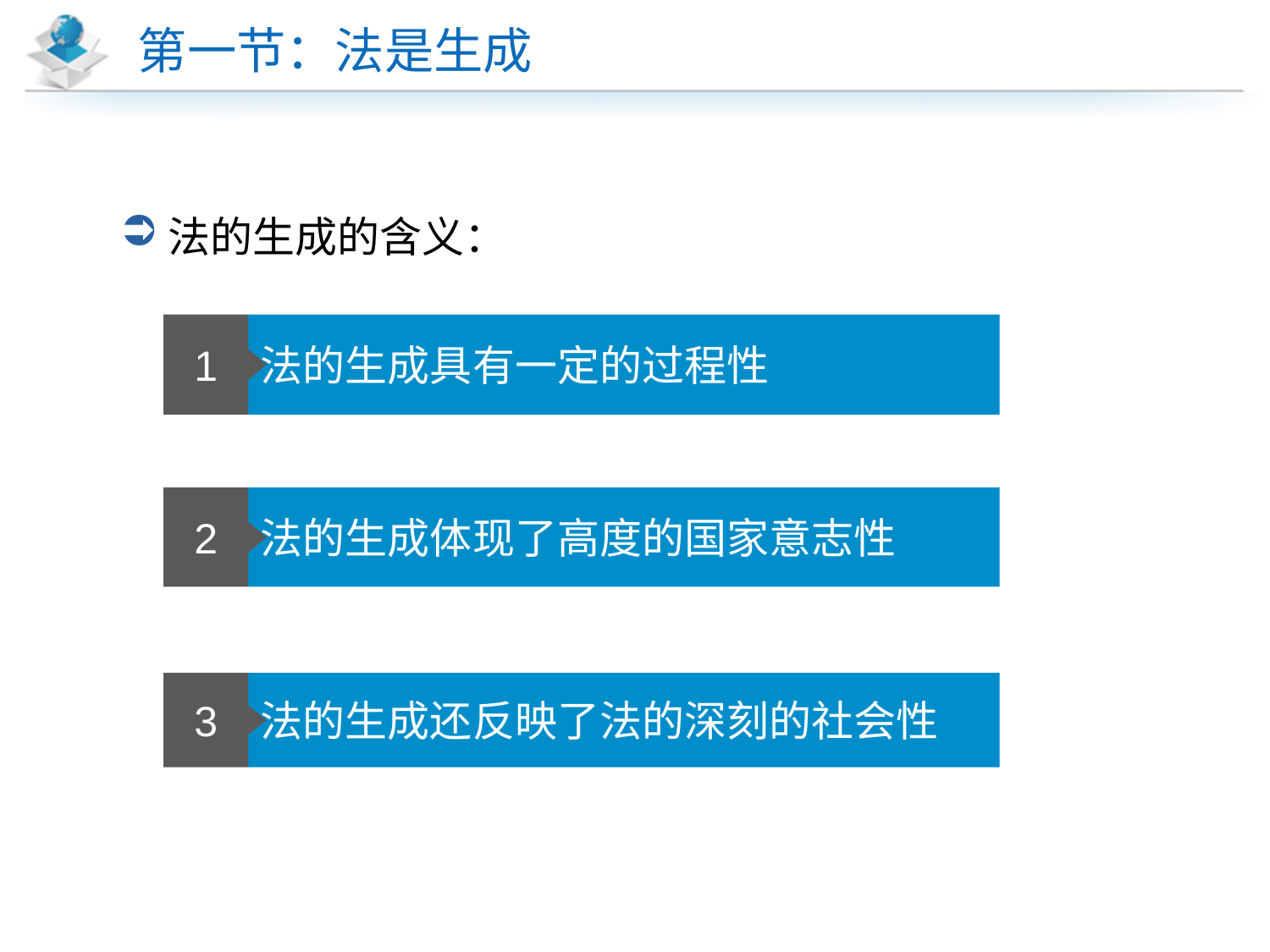

# 第一节：法是生成
法的生成的含义：
1
法的生成具有一定的过程性

2
法的生成体现了高度的国家意志性

3
法的生成还反映了法的深刻的社会性